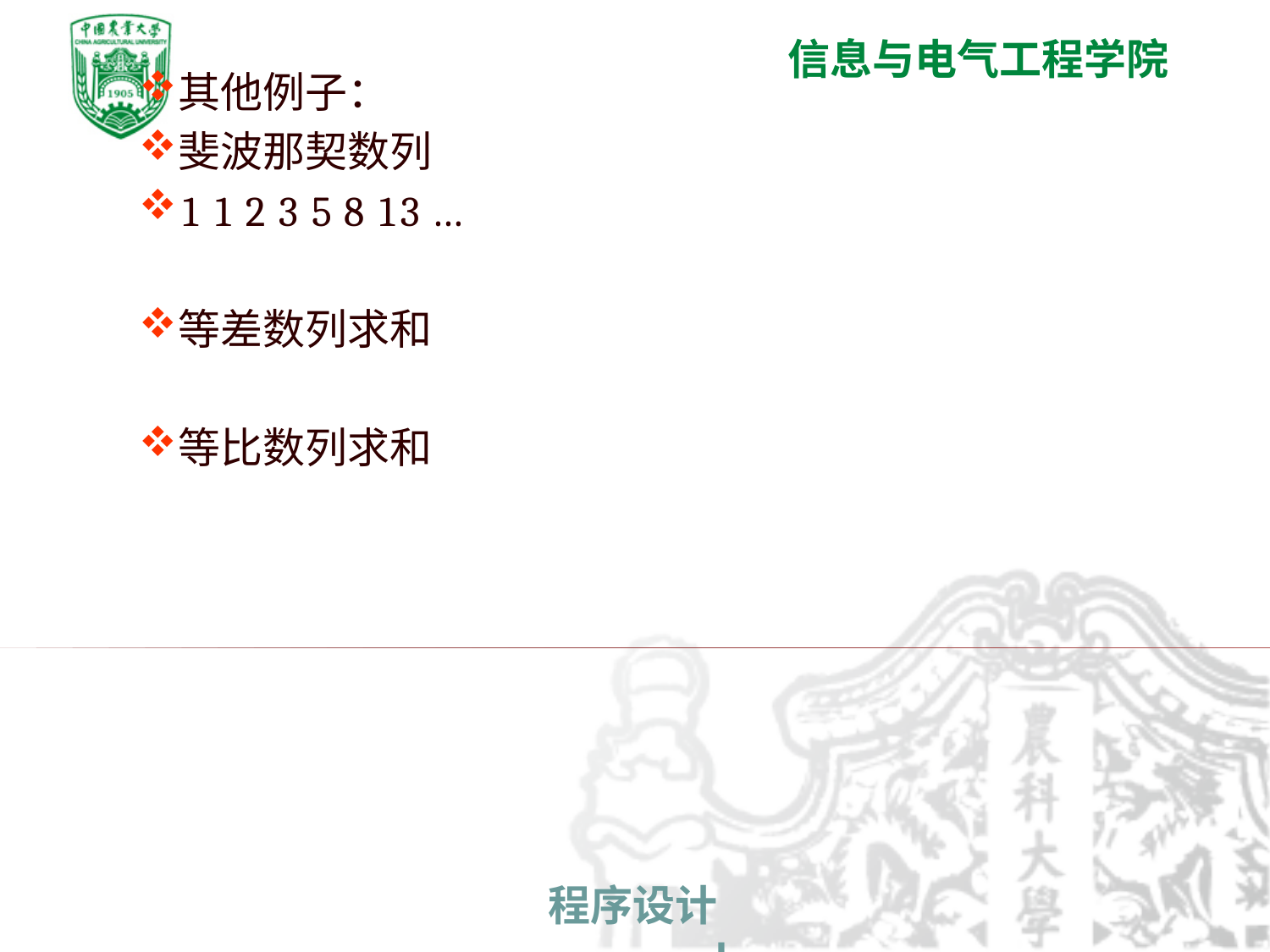

其他例子：
斐波那契数列
1 1 2 3 5 8 13 …

等差数列求和

等比数列求和